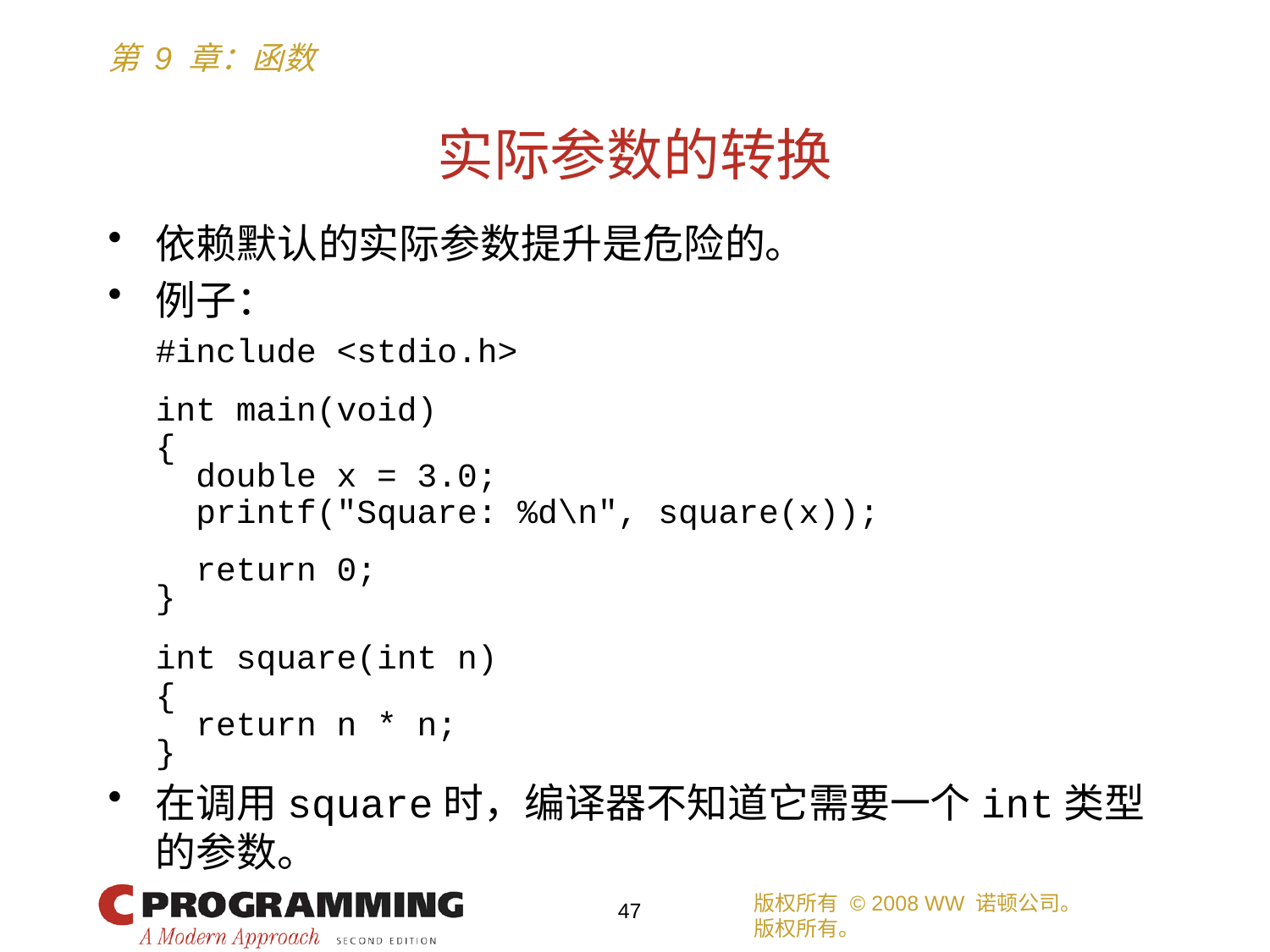

# 实际参数的转换
依赖默认的实际参数提升是危险的。
例子：
	#include <stdio.h>

	int main(void)
	{
	  double x = 3.0;
	  printf("Square: %d\n", square(x));

	  return 0;
	}

	int square(int n)
	{
	  return n * n;
	}
在调用square时，编译器不知道它需要一个int类型的参数。

版权所有 © 2008 WW 诺顿公司。
版权所有。
47